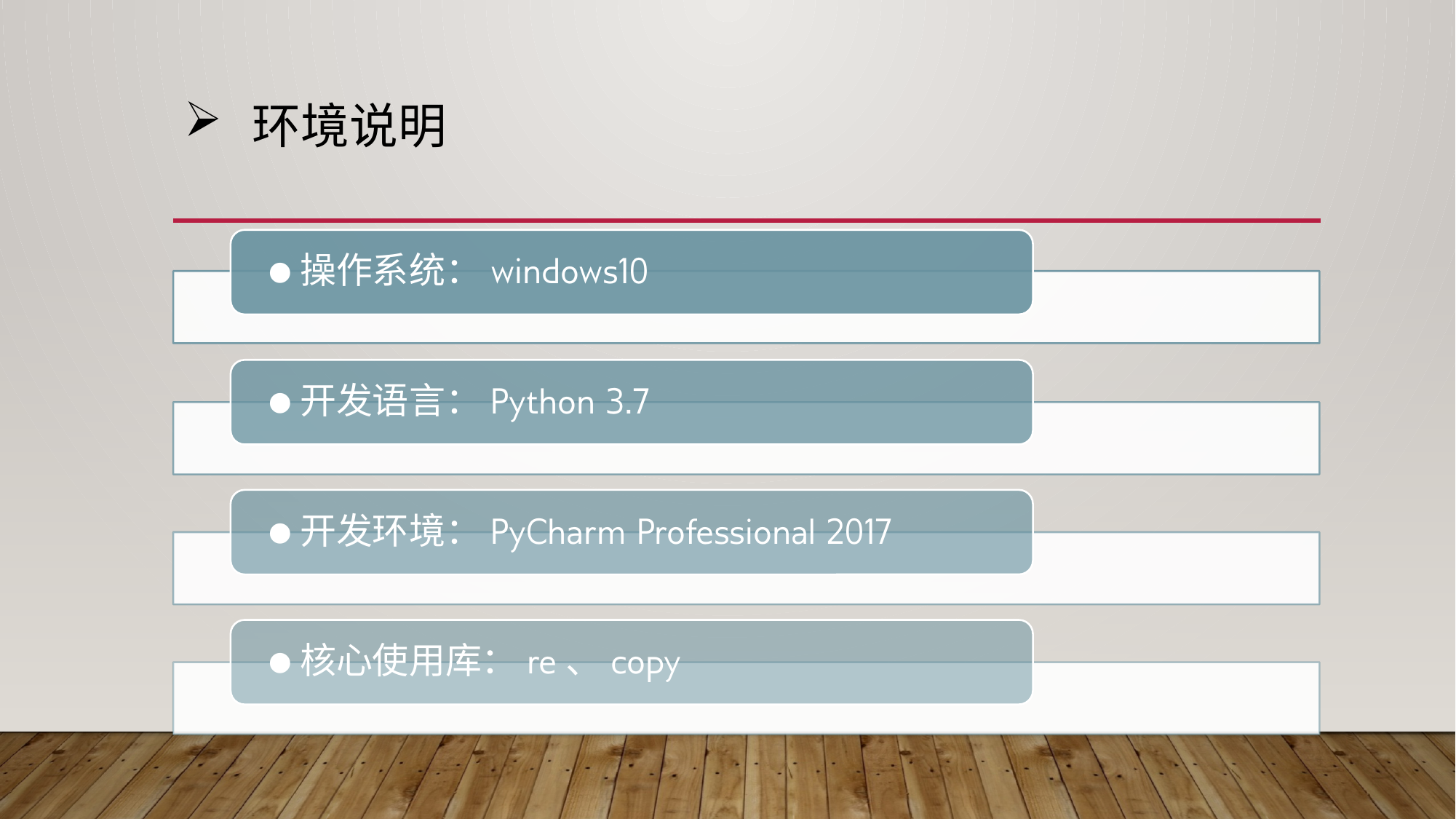

# 环境说明
⚫操作系统：windows10
⚫开发语言：Python 3.7
⚫开发环境：PyCharm Professional 2017
⚫核心使用库：re、copy